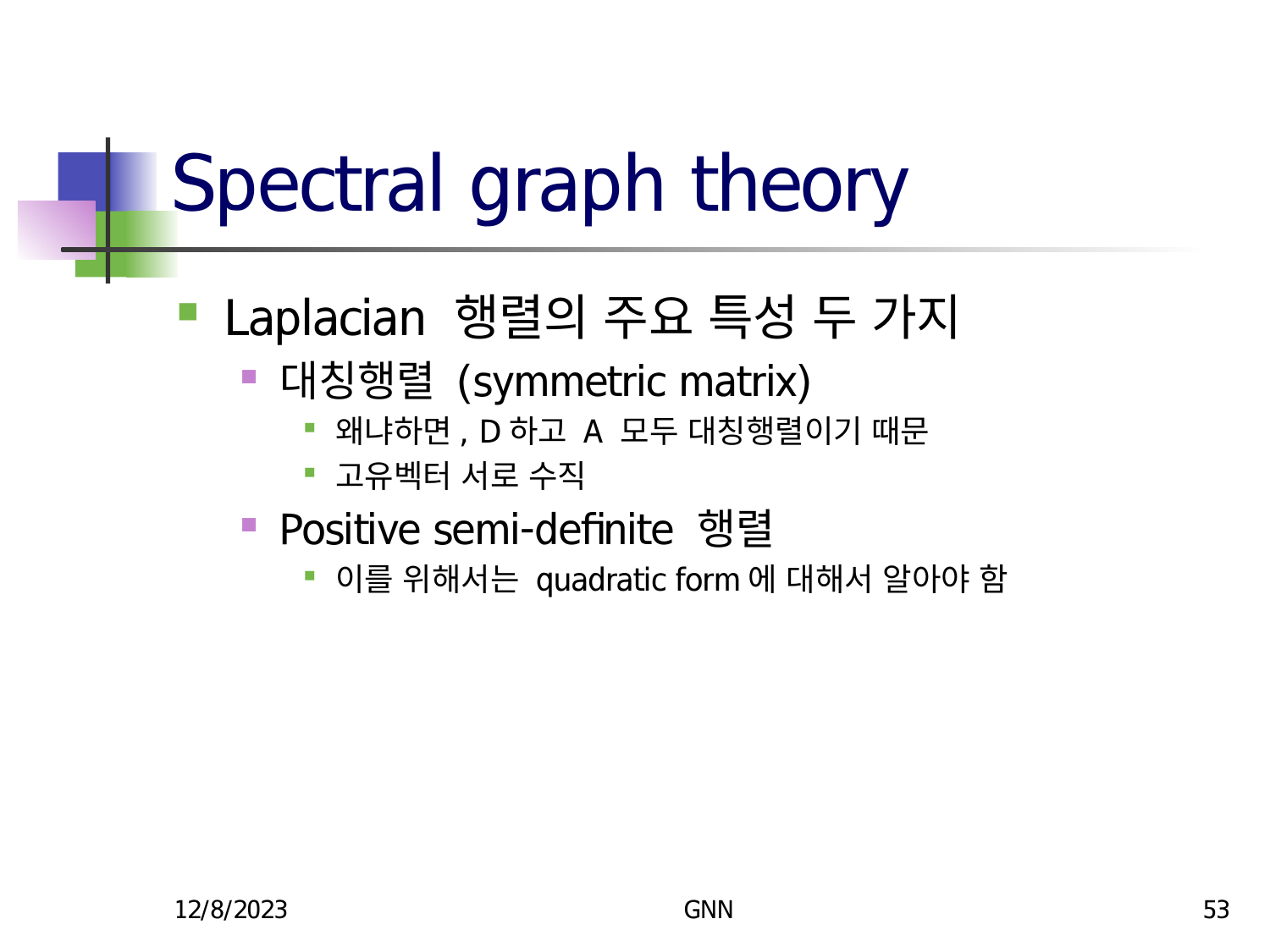

# Spectral graph theory
Laplacian 행렬의 주요 특성 두 가지
대칭행렬 (symmetric matrix)
왜냐하면, D하고 A 모두 대칭행렬이기 때문
고유벡터 서로 수직
Positive semi-definite 행렬
이를 위해서는 quadratic form에 대해서 알아야 함
12/8/2023
GNN
53